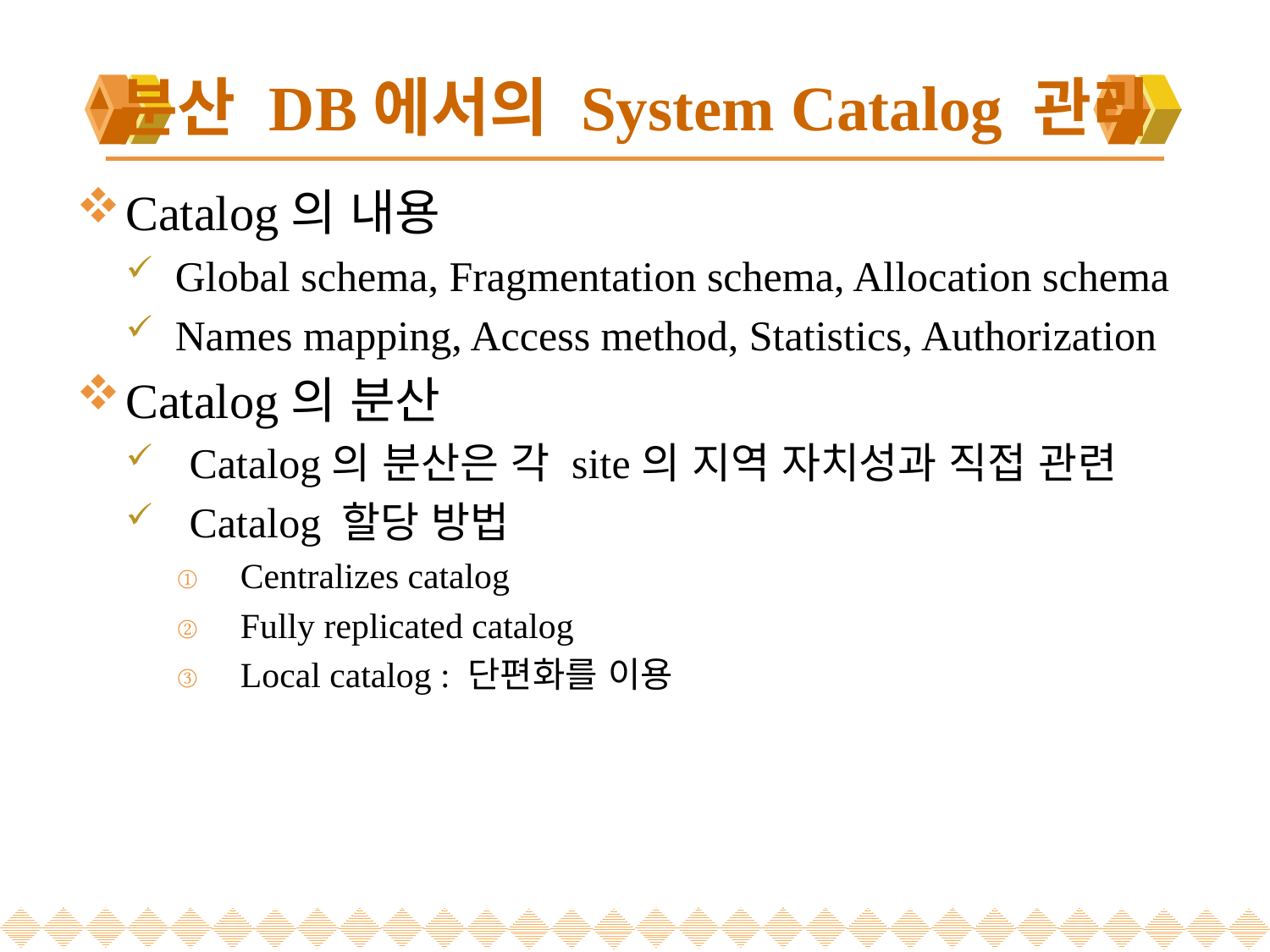

# 분산 DB에서의 System Catalog 관리
Catalog의 내용
Global schema, Fragmentation schema, Allocation schema
Names mapping, Access method, Statistics, Authorization
Catalog의 분산
Catalog의 분산은 각 site의 지역 자치성과 직접 관련
Catalog 할당 방법
Centralizes catalog
Fully replicated catalog
Local catalog : 단편화를 이용